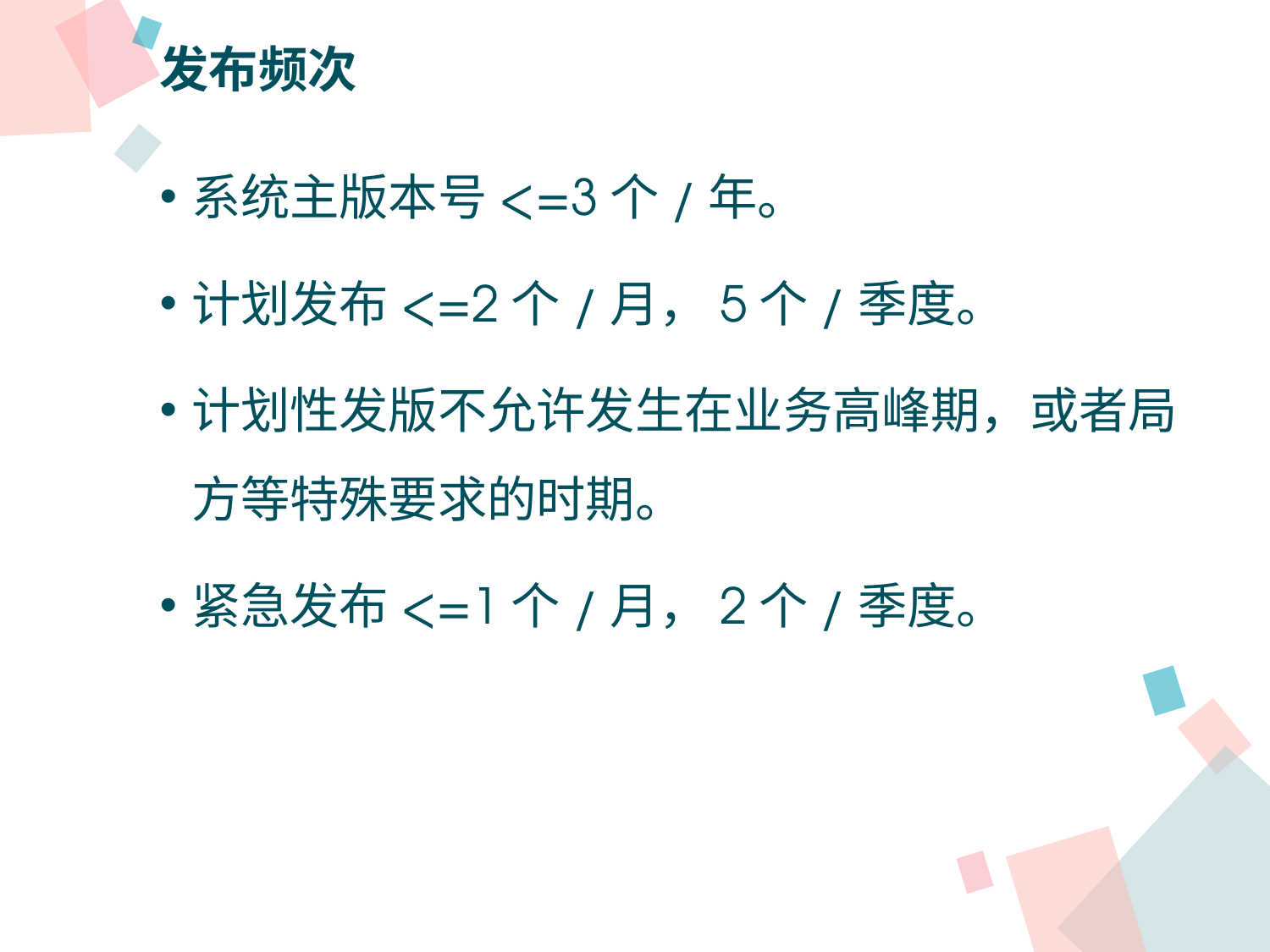

发布频次
系统主版本号<=3个/年。
计划发布<=2个/月，5个/季度。
计划性发版不允许发生在业务高峰期，或者局方等特殊要求的时期。
紧急发布<=1个/月，2个/季度。